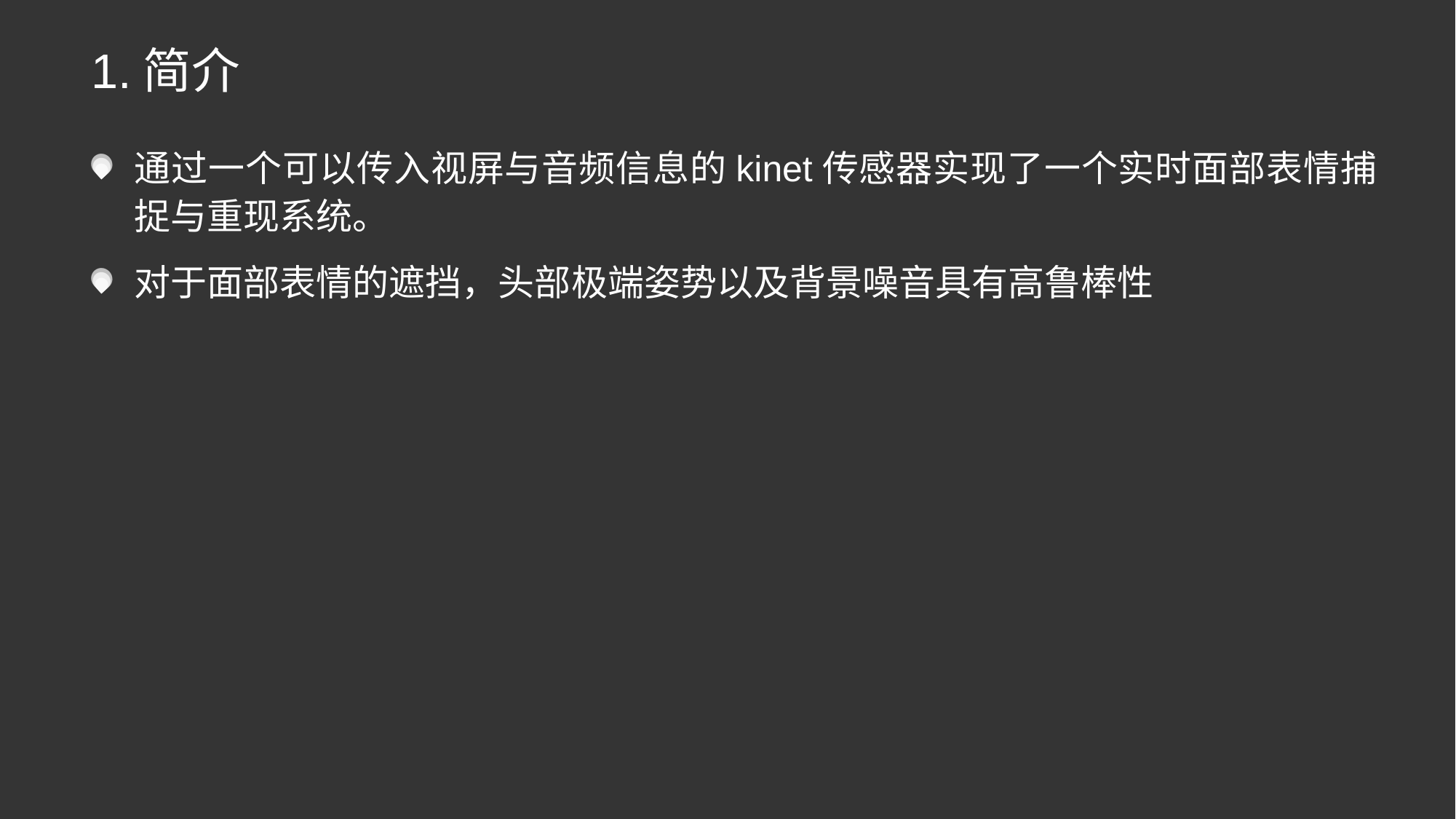

# 1.简介
通过一个可以传入视屏与音频信息的kinet传感器实现了一个实时面部表情捕捉与重现系统。
对于面部表情的遮挡，头部极端姿势以及背景噪音具有高鲁棒性